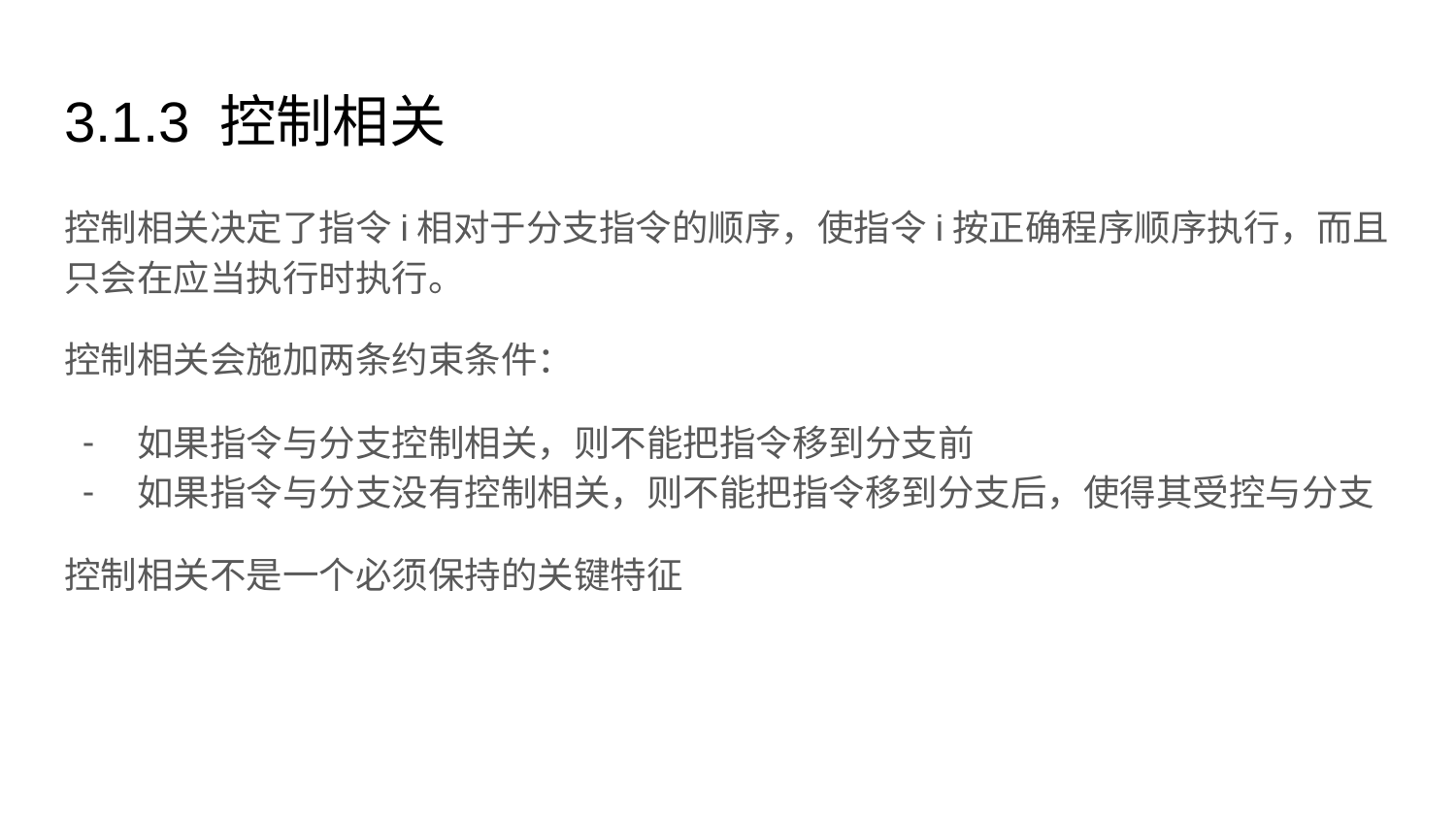

# 3.1.3 控制相关
控制相关决定了指令i相对于分支指令的顺序，使指令i按正确程序顺序执行，而且只会在应当执行时执行。
控制相关会施加两条约束条件：
如果指令与分支控制相关，则不能把指令移到分支前
如果指令与分支没有控制相关，则不能把指令移到分支后，使得其受控与分支
控制相关不是一个必须保持的关键特征